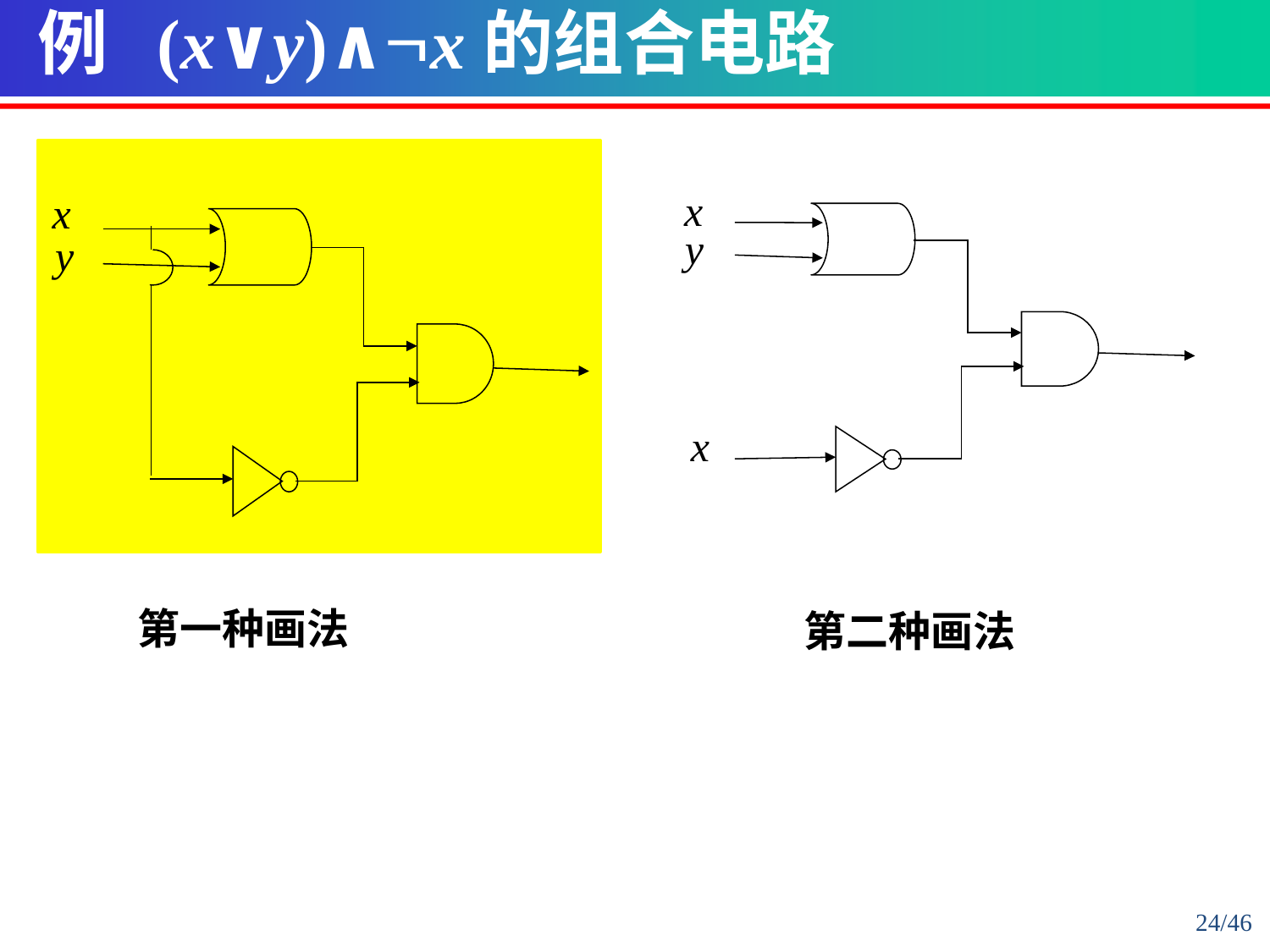

例  (x∨y)∧¬x的组合电路

x

y
x

y

x

第一种画法
第二种画法
24/46